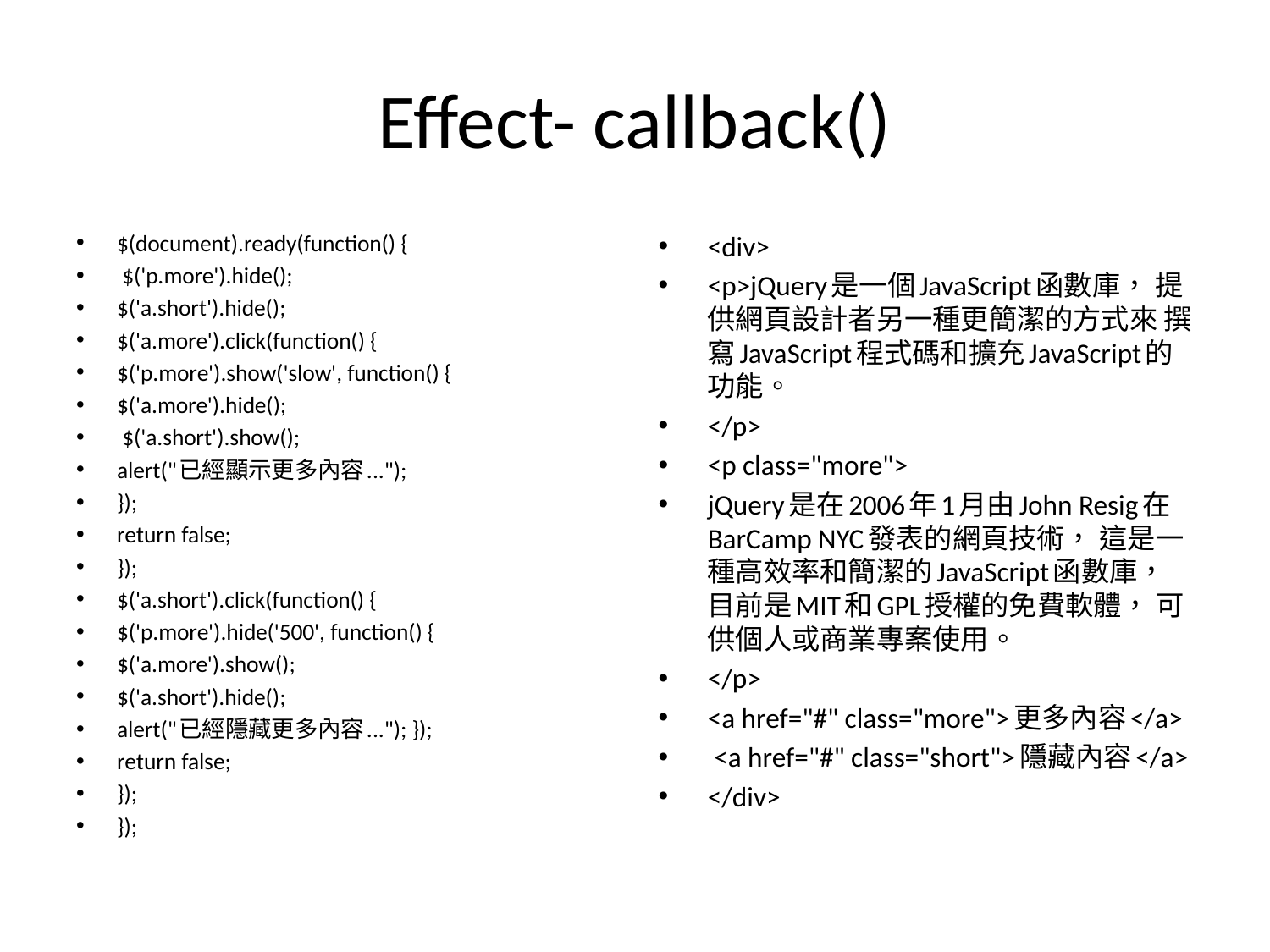

# Effect- callback()
$(document).ready(function() {
 $('p.more').hide();
$('a.short').hide();
$('a.more').click(function() {
$('p.more').show('slow', function() {
$('a.more').hide();
 $('a.short').show();
alert("已經顯示更多內容...");
});
return false;
});
$('a.short').click(function() {
$('p.more').hide('500', function() {
$('a.more').show();
$('a.short').hide();
alert("已經隱藏更多內容..."); });
return false;
});
});
<div>
<p>jQuery是一個JavaScript函數庫， 提供網頁設計者另一種更簡潔的方式來 撰寫JavaScript程式碼和擴充JavaScript的功能。
</p>
<p class="more">
jQuery是在2006年1月由John Resig在 BarCamp NYC發表的網頁技術， 這是一種高效率和簡潔的JavaScript函數庫， 目前是MIT和GPL授權的免費軟體， 可供個人或商業專案使用。
</p>
<a href="#" class="more">更多內容</a>
 <a href="#" class="short">隱藏內容</a>
</div>